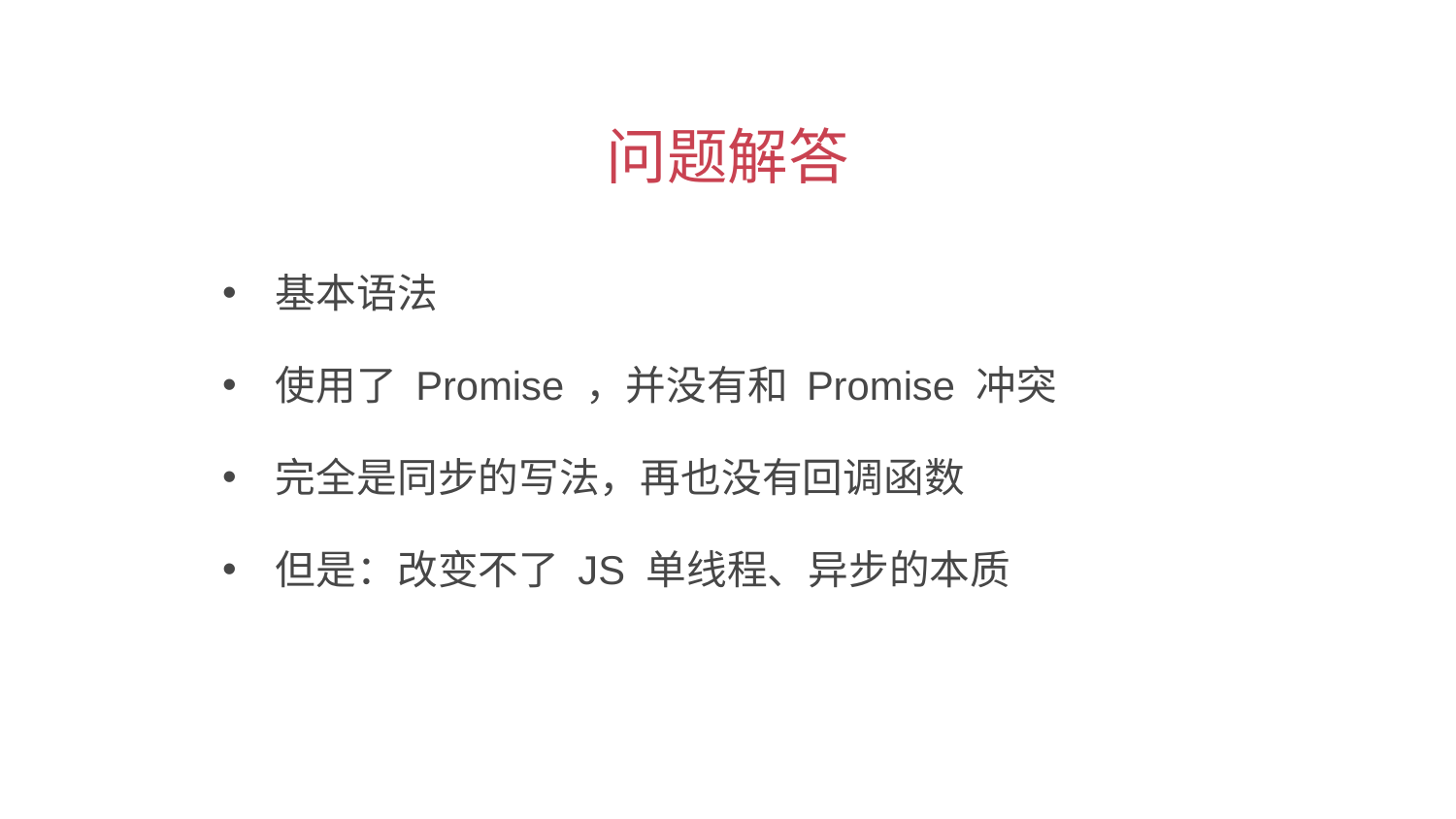

问题解答
 基本语法
 使用了 Promise ，并没有和 Promise 冲突
 完全是同步的写法，再也没有回调函数
 但是：改变不了 JS 单线程、异步的本质